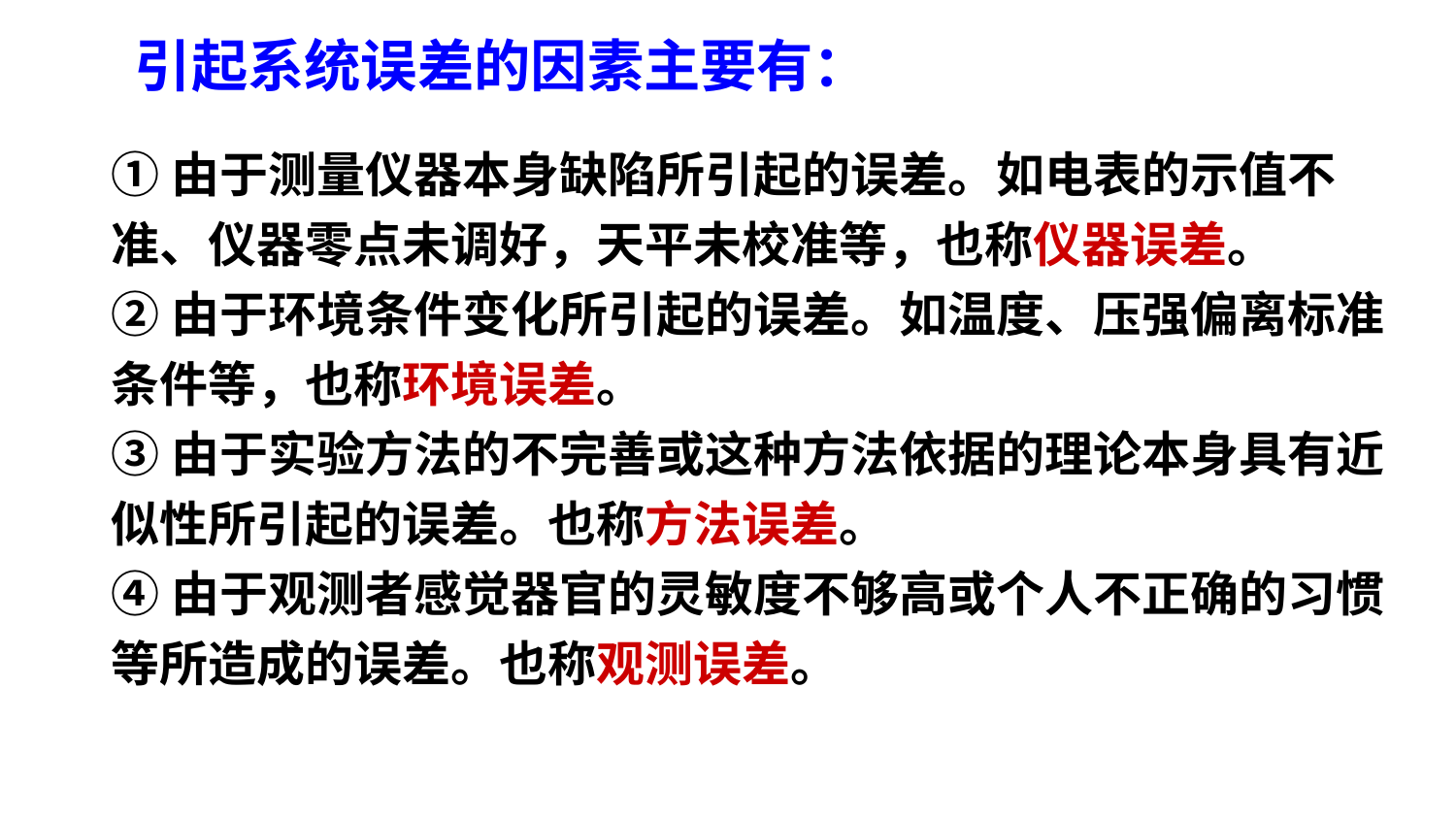

引起系统误差的因素主要有：
①由于测量仪器本身缺陷所引起的误差。如电表的示值不准、仪器零点未调好，天平未校准等，也称仪器误差。
②由于环境条件变化所引起的误差。如温度、压强偏离标准条件等，也称环境误差。
③由于实验方法的不完善或这种方法依据的理论本身具有近似性所引起的误差。也称方法误差。
④由于观测者感觉器官的灵敏度不够高或个人不正确的习惯等所造成的误差。也称观测误差。
10